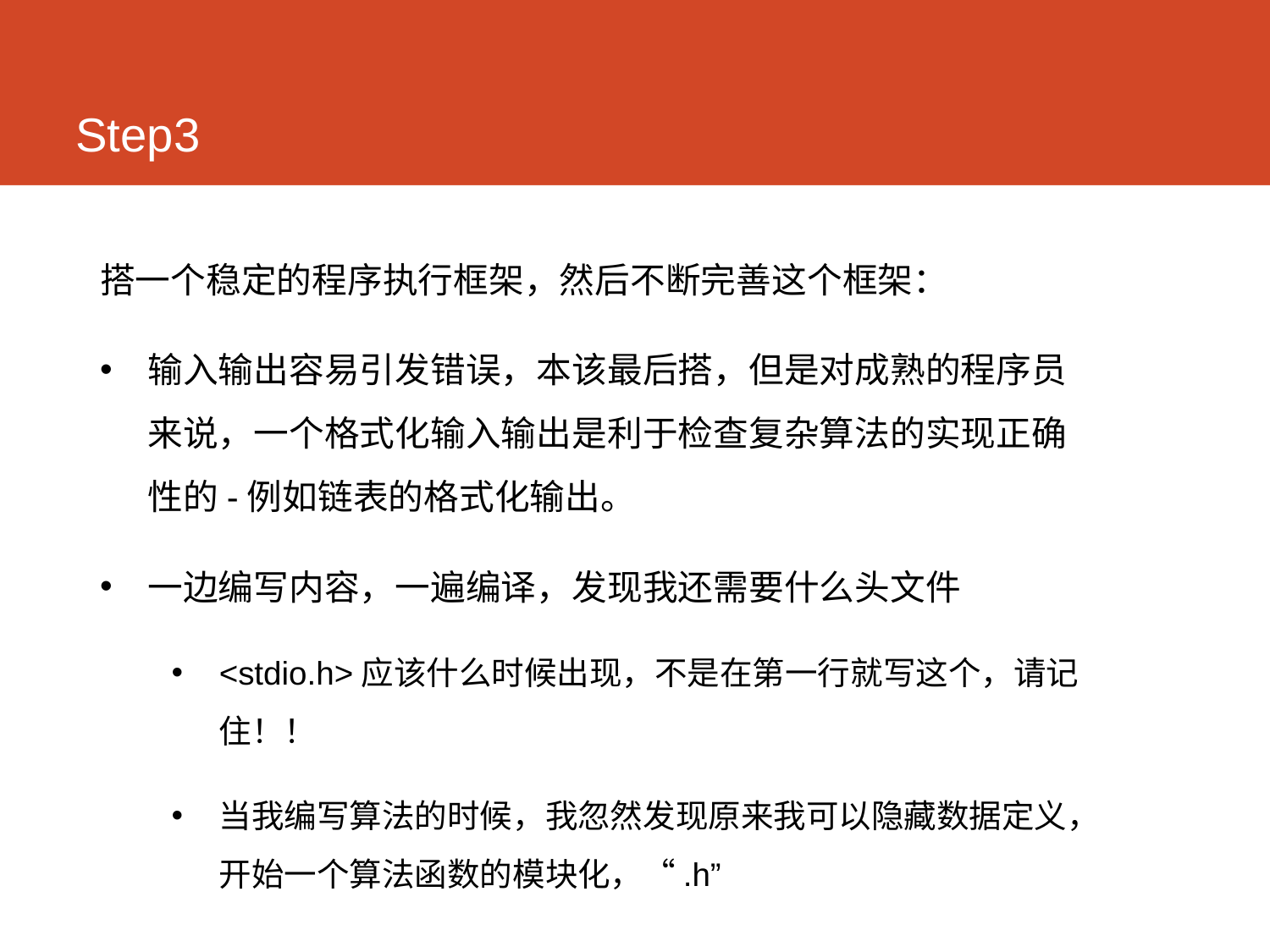

# Step3
搭一个稳定的程序执行框架，然后不断完善这个框架：
输入输出容易引发错误，本该最后搭，但是对成熟的程序员来说，一个格式化输入输出是利于检查复杂算法的实现正确性的-例如链表的格式化输出。
一边编写内容，一遍编译，发现我还需要什么头文件
<stdio.h>应该什么时候出现，不是在第一行就写这个，请记住！！
当我编写算法的时候，我忽然发现原来我可以隐藏数据定义，开始一个算法函数的模块化，“.h”